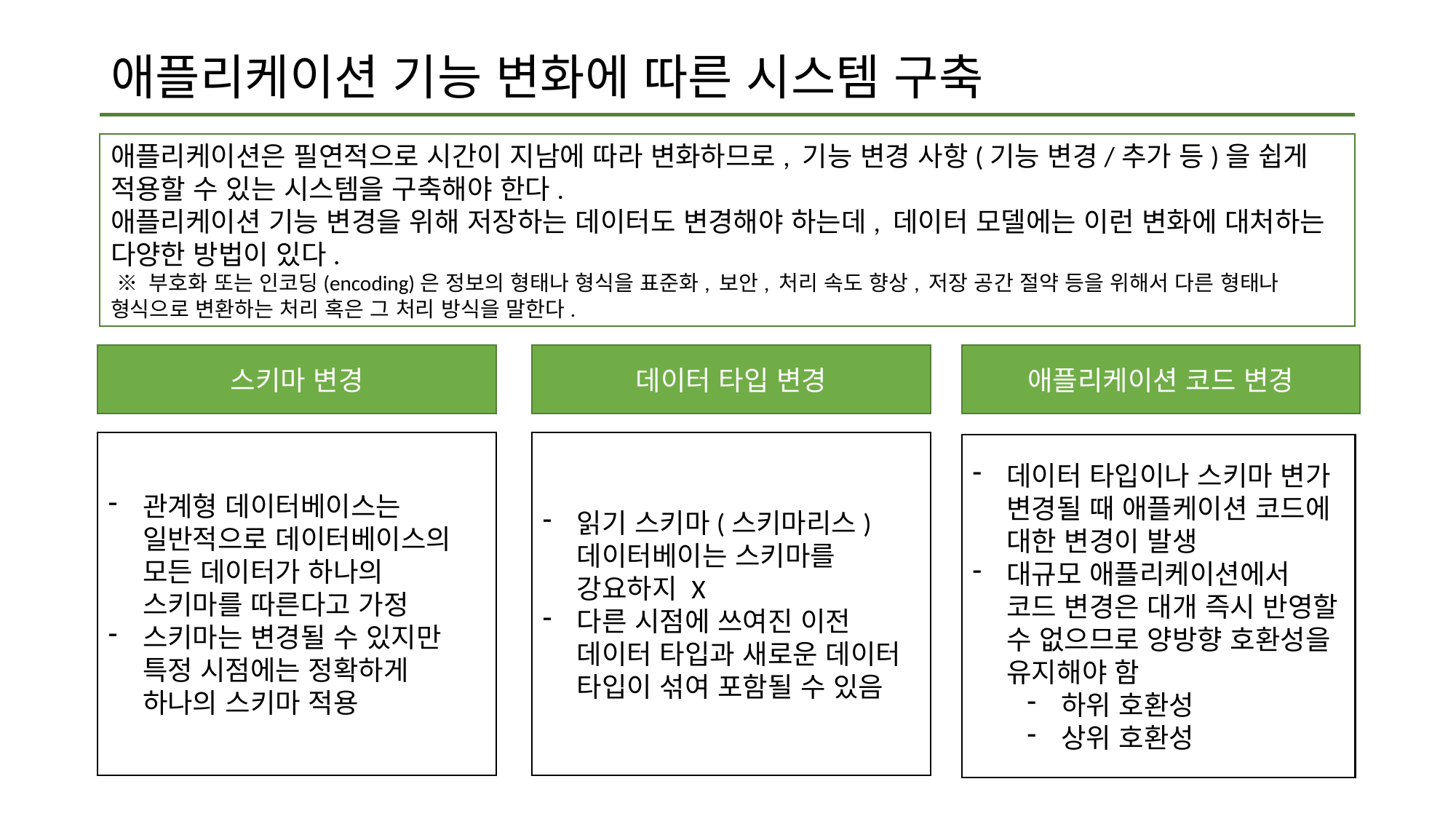

# 애플리케이션 기능 변화에 따른 시스템 구축
애플리케이션은 필연적으로 시간이 지남에 따라 변화하므로, 기능 변경 사항(기능 변경/추가 등)을 쉽게 적용할 수 있는 시스템을 구축해야 한다.
애플리케이션 기능 변경을 위해 저장하는 데이터도 변경해야 하는데, 데이터 모델에는 이런 변화에 대처하는 다양한 방법이 있다.
 ※ 부호화 또는 인코딩(encoding)은 정보의 형태나 형식을 표준화, 보안, 처리 속도 향상, 저장 공간 절약 등을 위해서 다른 형태나 형식으로 변환하는 처리 혹은 그 처리 방식을 말한다.
스키마 변경
데이터 타입 변경
애플리케이션 코드 변경
관계형 데이터베이스는 일반적으로 데이터베이스의 모든 데이터가 하나의 스키마를 따른다고 가정
스키마는 변경될 수 있지만 특정 시점에는 정확하게 하나의 스키마 적용
읽기 스키마(스키마리스) 데이터베이는 스키마를 강요하지 X
다른 시점에 쓰여진 이전 데이터 타입과 새로운 데이터 타입이 섞여 포함될 수 있음
데이터 타입이나 스키마 변가 변경될 때 애플케이션 코드에 대한 변경이 발생
대규모 애플리케이션에서 코드 변경은 대개 즉시 반영할 수 없으므로 양방향 호환성을 유지해야 함
하위 호환성
상위 호환성